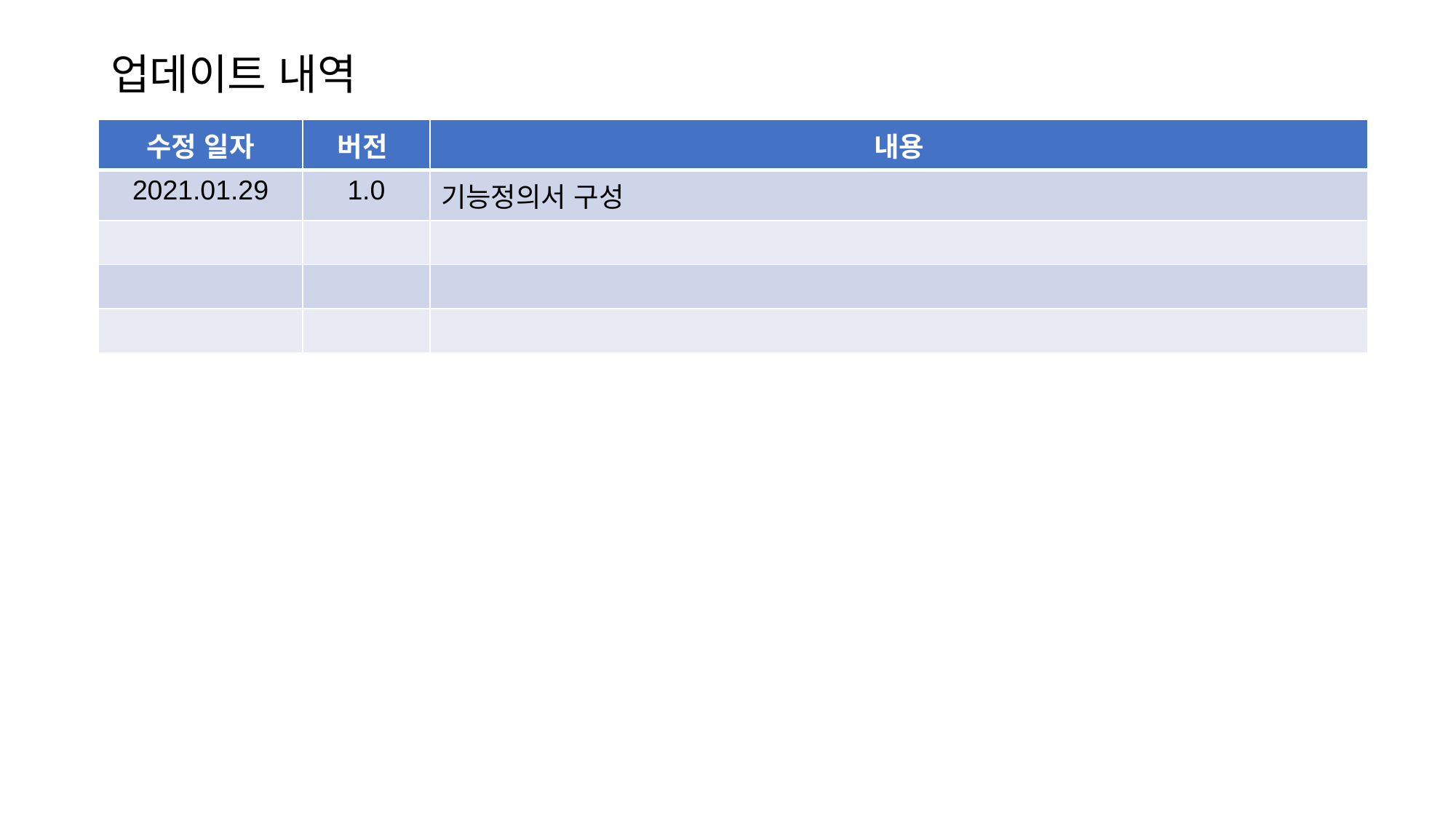

# 업데이트 내역
| 수정 일자 | 버전 | 내용 |
| --- | --- | --- |
| 2021.01.29 | 1.0 | 기능정의서 구성 |
|  |  |  |
|  |  |  |
|  |  |  |